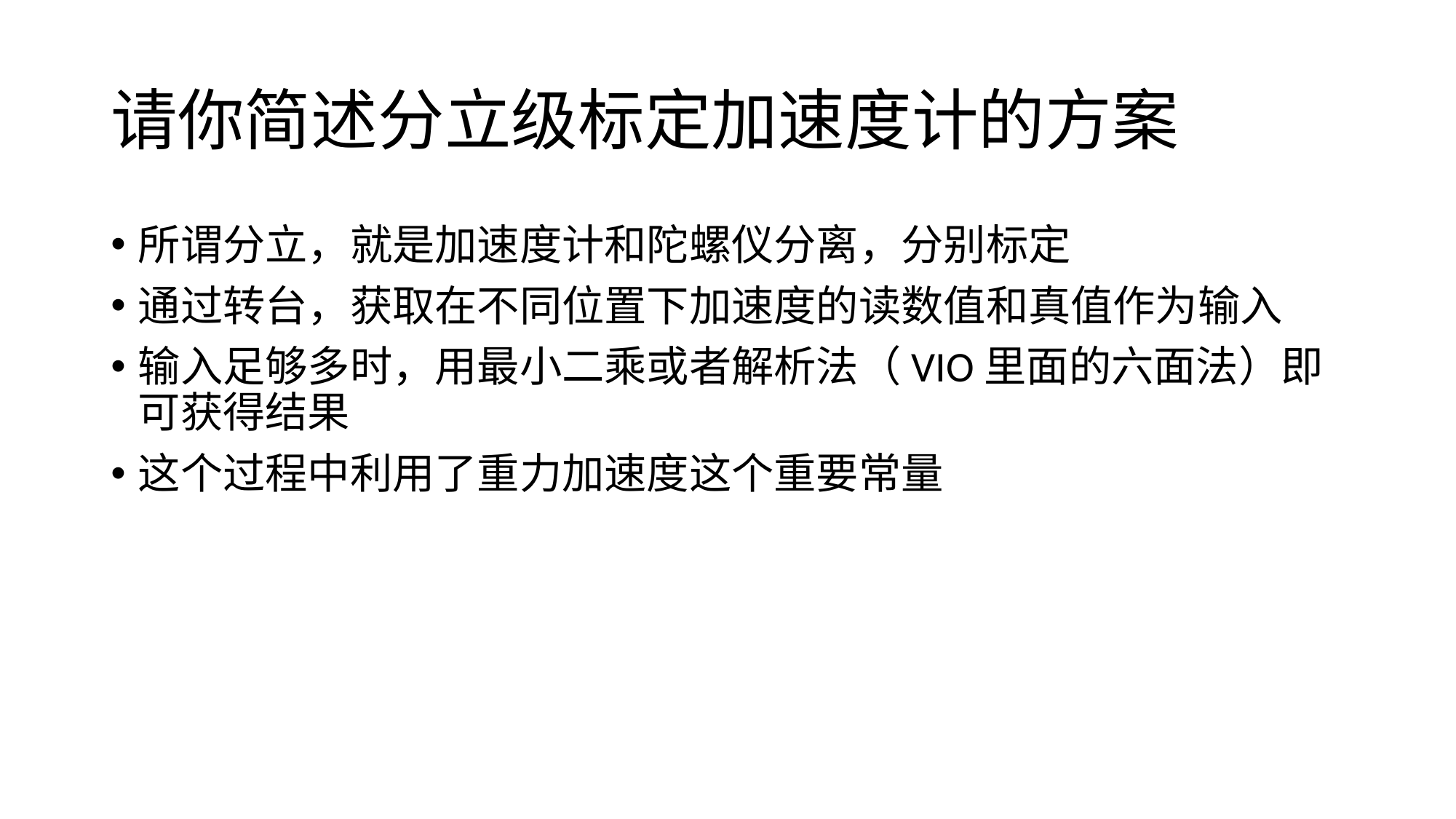

# 请你简述分立级标定加速度计的方案
所谓分立，就是加速度计和陀螺仪分离，分别标定
通过转台，获取在不同位置下加速度的读数值和真值作为输入
输入足够多时，用最小二乘或者解析法（VIO里面的六面法）即可获得结果
这个过程中利用了重力加速度这个重要常量